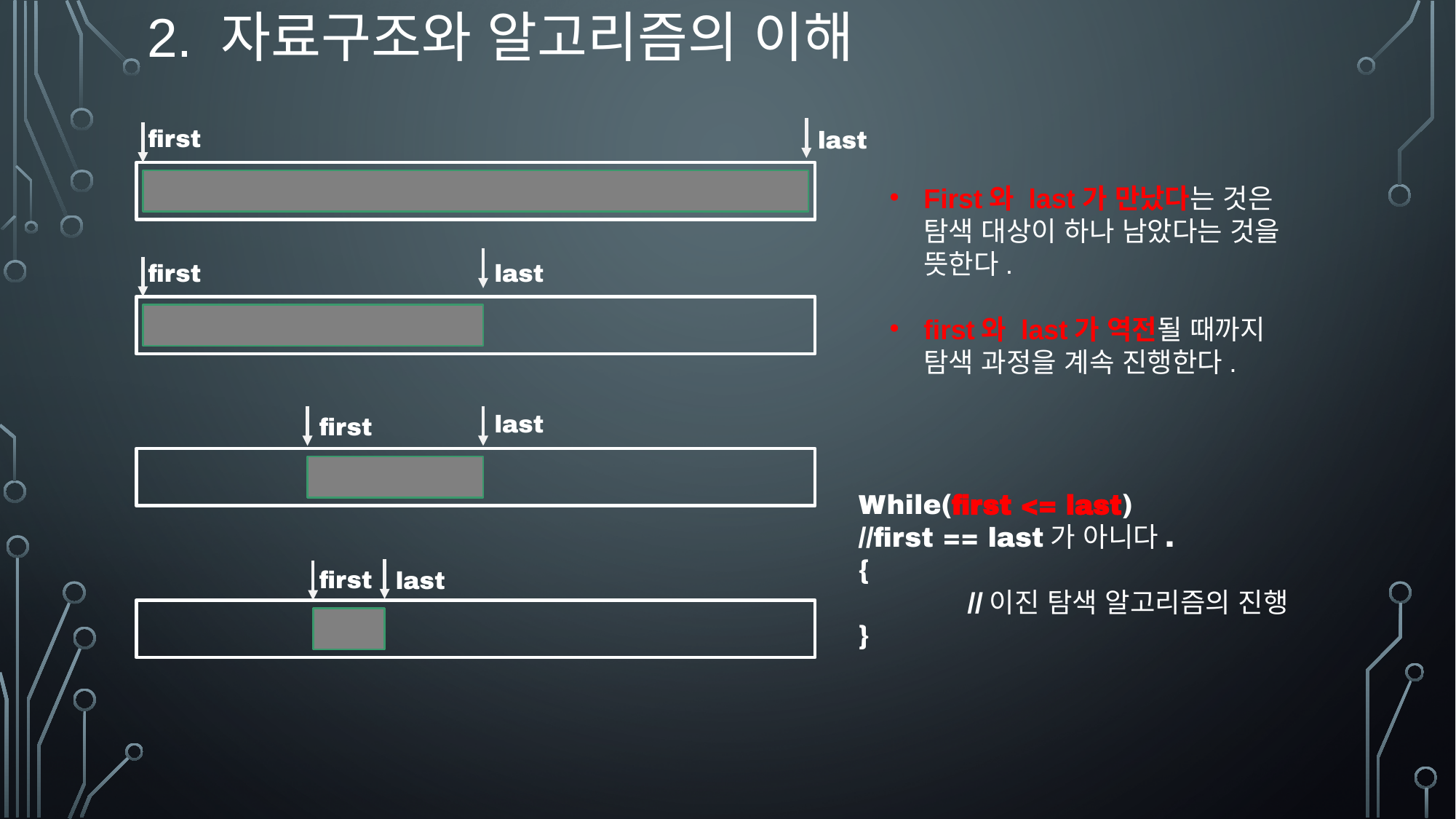

# 2. 자료구조와 알고리즘의 이해
first
last

First와 last가 만났다는 것은 탐색 대상이 하나 남았다는 것을 뜻한다.

first와 last가 역전될 때까지 탐색 과정을 계속 진행한다.
first
last

last
first

While(first <= last)
//first == last가 아니다.
{
	//이진 탐색 알고리즘의 진행
}
first
last